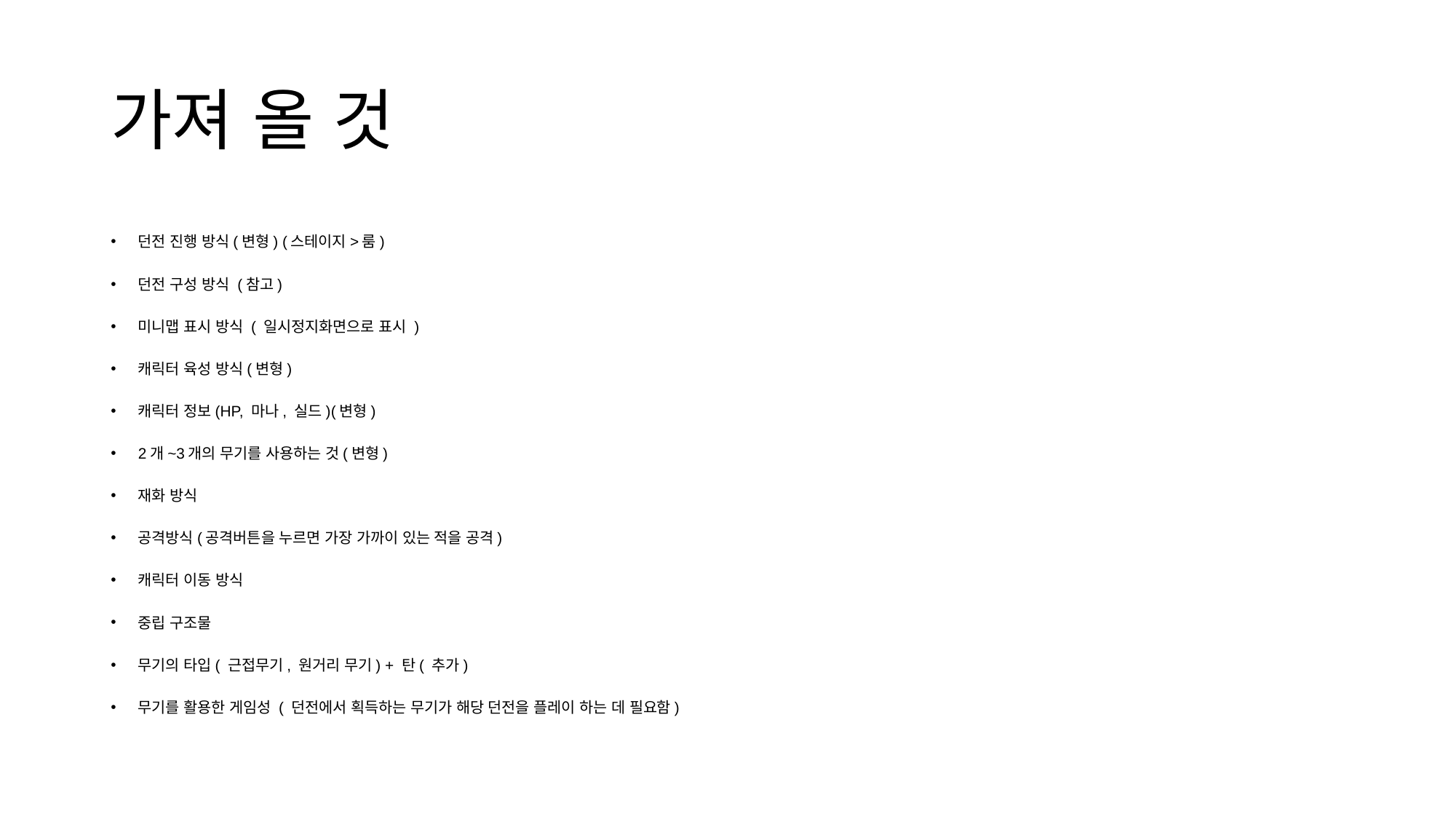

# 가져 올 것
던전 진행 방식(변형) (스테이지>룸)
던전 구성 방식 (참고)
미니맵 표시 방식 ( 일시정지화면으로 표시 )
캐릭터 육성 방식(변형)
캐릭터 정보(HP, 마나, 실드)(변형)
2개~3개의 무기를 사용하는 것(변형)
재화 방식
공격방식(공격버튼을 누르면 가장 가까이 있는 적을 공격)
캐릭터 이동 방식
중립 구조물
무기의 타입( 근접무기, 원거리 무기) + 탄( 추가)
무기를 활용한 게임성 ( 던전에서 획득하는 무기가 해당 던전을 플레이 하는 데 필요함)

| 가져오는 것 |  | 유지사항 | 변경사항 |
| --- | --- | --- | --- |
| 캐릭터 시스템 | 체력, 마나, 방어막 기능 | 하나의 스테이지를 클리어 하더라도 체력, 마나를 회복하지 않음 일정 시간동안 공격 받지 않으면 방어막이 회복됨 적의 공격을 방어막이 개수 만큼 무효화함(대신 피격 모션은 연출) | 캐릭터의 체력이 100에서 업,다운하는 방식으로 진행 마나 소비 이후 일정 시간 이후에 스스로 회복됨 대신 최대 마나 량이 낮아짐 |
| 무기 시스템 | 유저가 사용할 수 있는 무기의 분류와 기능의 다양화 | 근거리 무기, 원거리 무기 | 특수한 아이템(투척무기, 마법무기, 특수 무기 ) 제거 또는 일회용 무기로 치환 필수적으로 근거리 무기와 원거리 무기를 둘다 가지고 플레이를 해야함(근거리, 근거리 또는 원거리, 원거리는 불가) 원거리 무기의 경우 탄을 소비하는 시스템 |
| 아이템 | 던전을 진행하면서 획득하는 재활를 통해 던전안에서 아이템을 구매하여 사용하게 됨 | 던전을 진행하면서 획득하는 재활를 통해 던전안에서 아이템을 구매하여 사용하게 됨 | 인벤토리를 통해 유저가 원할 때 사용하도록 아이템을 다양하게 베리에이션해 일정시간 유지되는 버프로 사용하도록 함 착용 아이템, 소비 아이템, 기타 아이템으로 분류 착용은 무기 소비는 |
| 캐릭터 스킬 | 캐릭터 마다 하나씩 특징이 담긴 스킬이 있음 |  | 구르기(회피), 방어(막기) 등의 스킬을 캐릭터 공통 스킬로 사용 |
| 특성 |  |  |  |